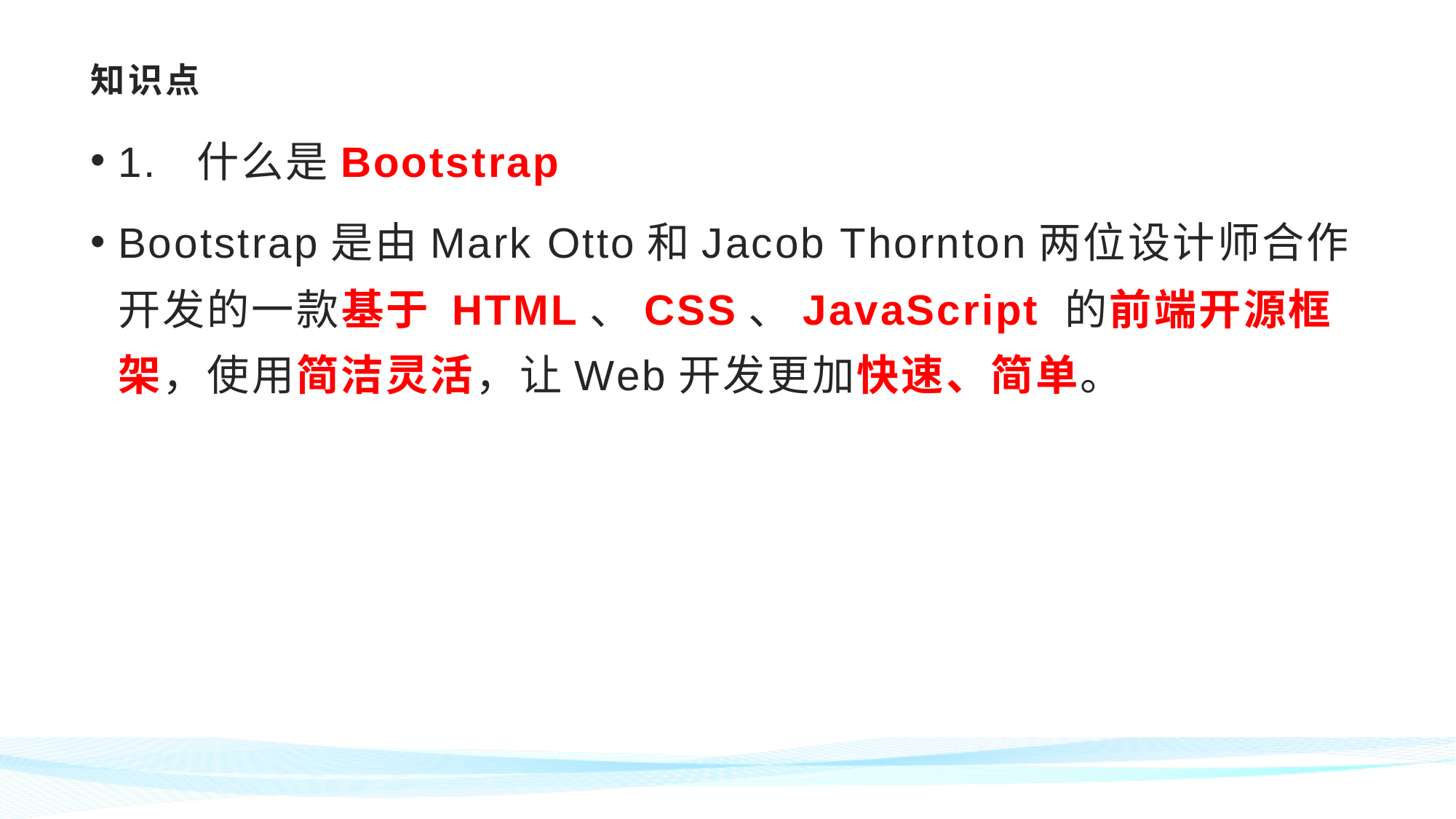

# 知识点
1.  什么是Bootstrap
Bootstrap是由Mark Otto和Jacob Thornton两位设计师合作开发的一款基于 HTML、CSS、JavaScript 的前端开源框架，使用简洁灵活，让Web开发更加快速、简单。